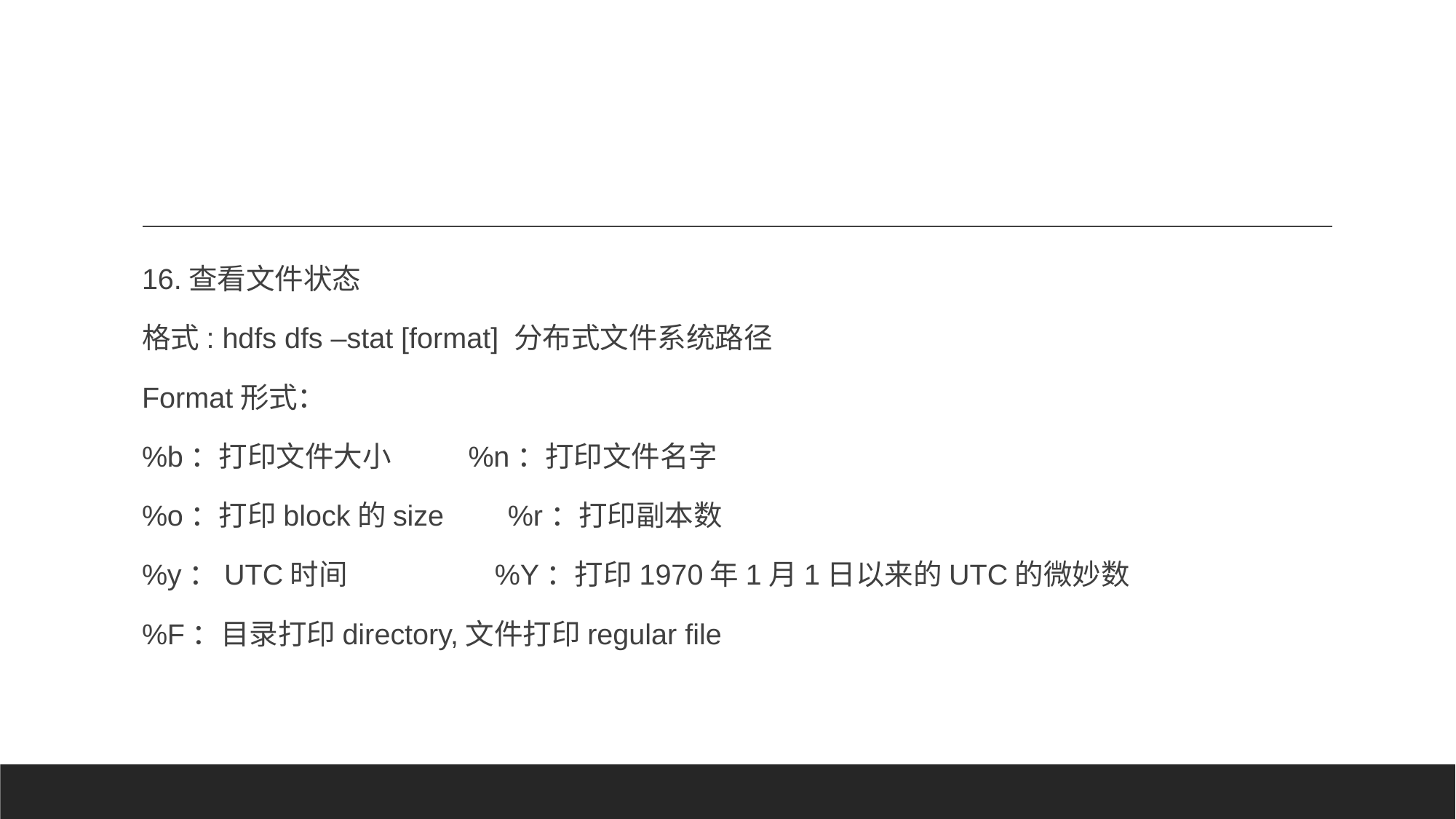

#
16.查看文件状态
格式: hdfs dfs –stat [format] 分布式文件系统路径
Format形式：
%b：打印文件大小           %n：打印文件名字
%o：打印block的size        %r：打印副本数
%y：UTC时间                      %Y：打印1970年1月1日以来的UTC的微妙数
%F：目录打印directory,文件打印regular file